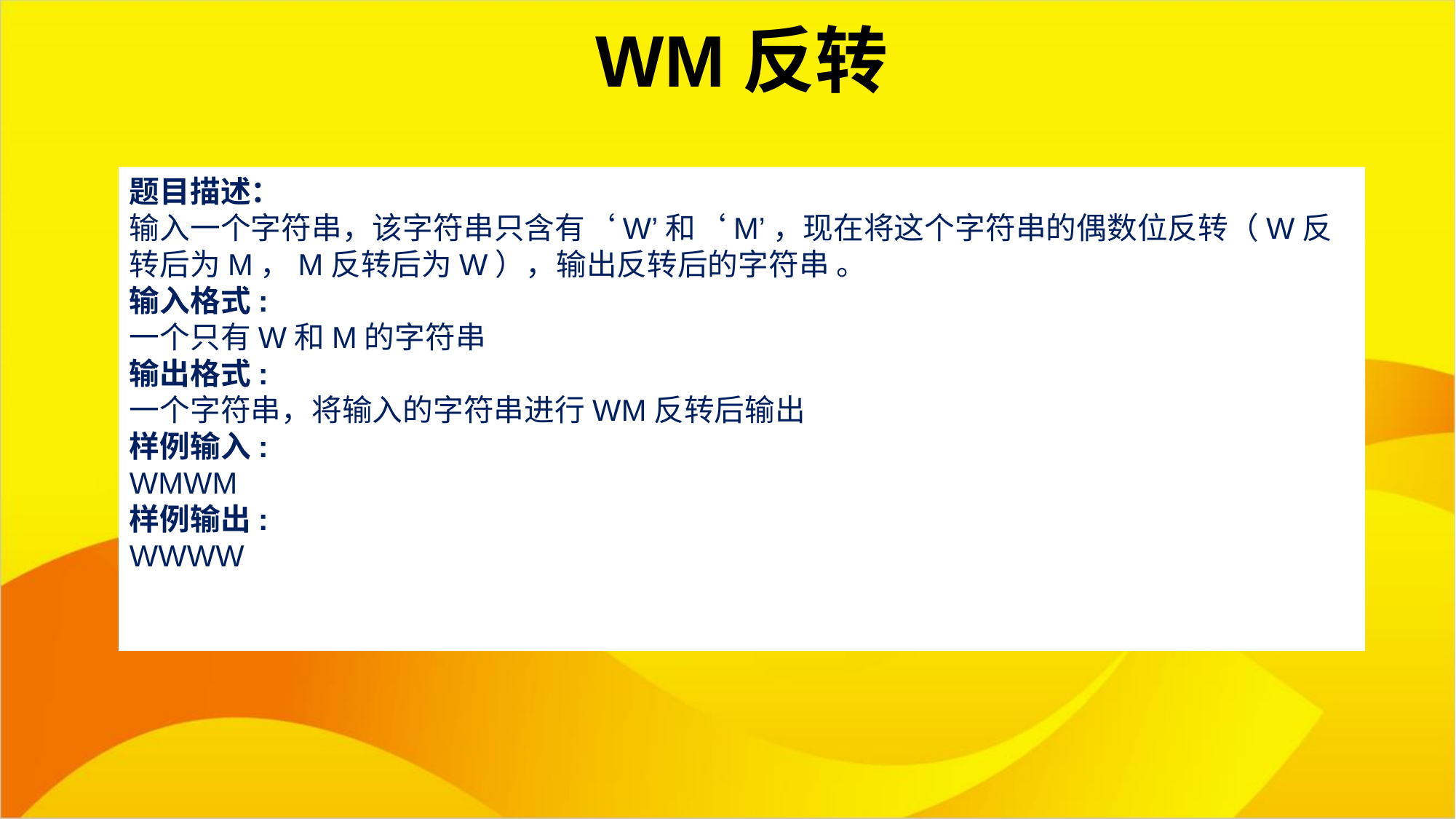

# WM反转
题目描述：
输入一个字符串，该字符串只含有‘W’和‘M’，现在将这个字符串的偶数位反转（W反转后为M，M反转后为W），输出反转后的字符串 。
输入格式:
一个只有W和M的字符串
输出格式:
一个字符串，将输入的字符串进行WM反转后输出
样例输入:
WMWM
样例输出:
WWWW